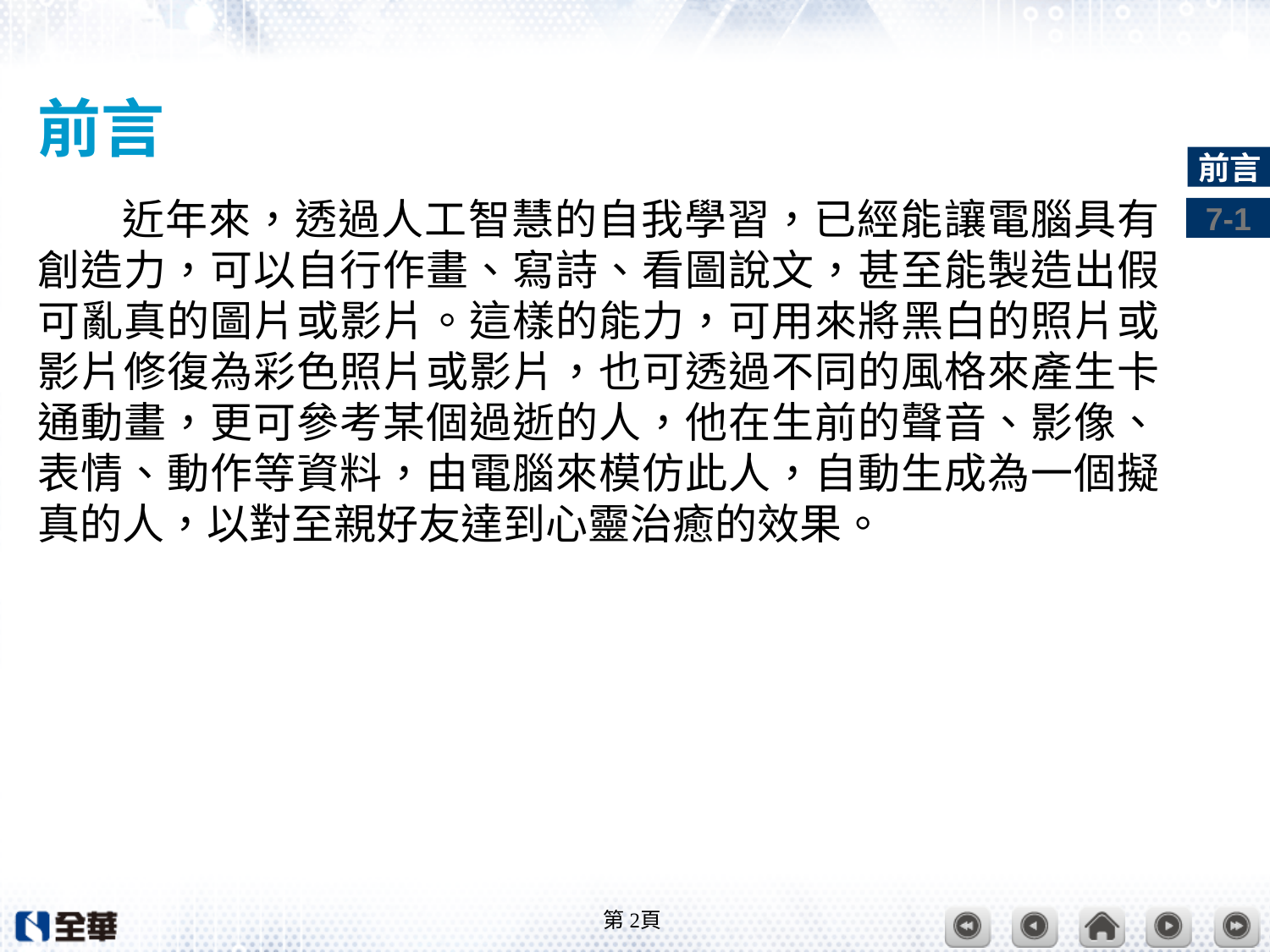

# 前言
       近年來，透過人工智慧的自我學習，已經能讓電腦具有創造力，可以自行作畫、寫詩、看圖說文，甚至能製造出假可亂真的圖片或影片。這樣的能力，可用來將黑白的照片或影片修復為彩色照片或影片，也可透過不同的風格來產生卡通動畫，更可參考某個過逝的人，他在生前的聲音、影像、表情、動作等資料，由電腦來模仿此人，自動生成為一個擬真的人，以對至親好友達到心靈治癒的效果。